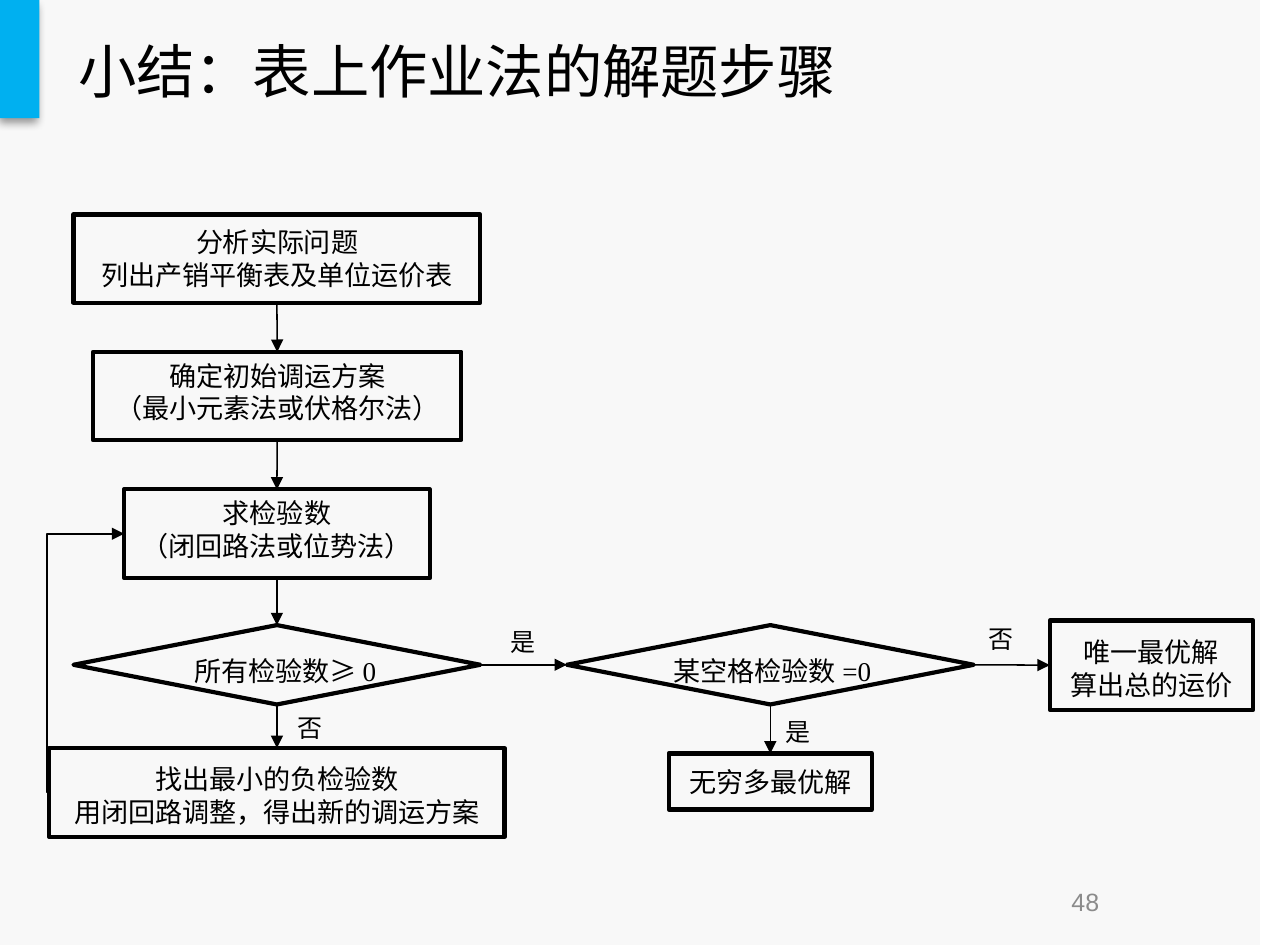

# 小结：表上作业法的解题步骤

分析实际问题
列出产销平衡表及单位运价表

确定初始调运方案
（最小元素法或伏格尔法）

求检验数
（闭回路法或位势法）
否
是

唯一最优解
算出总的运价

所有检验数≥0

某空格检验数=0
否
是

找出最小的负检验数
用闭回路调整，得出新的调运方案

无穷多最优解
48